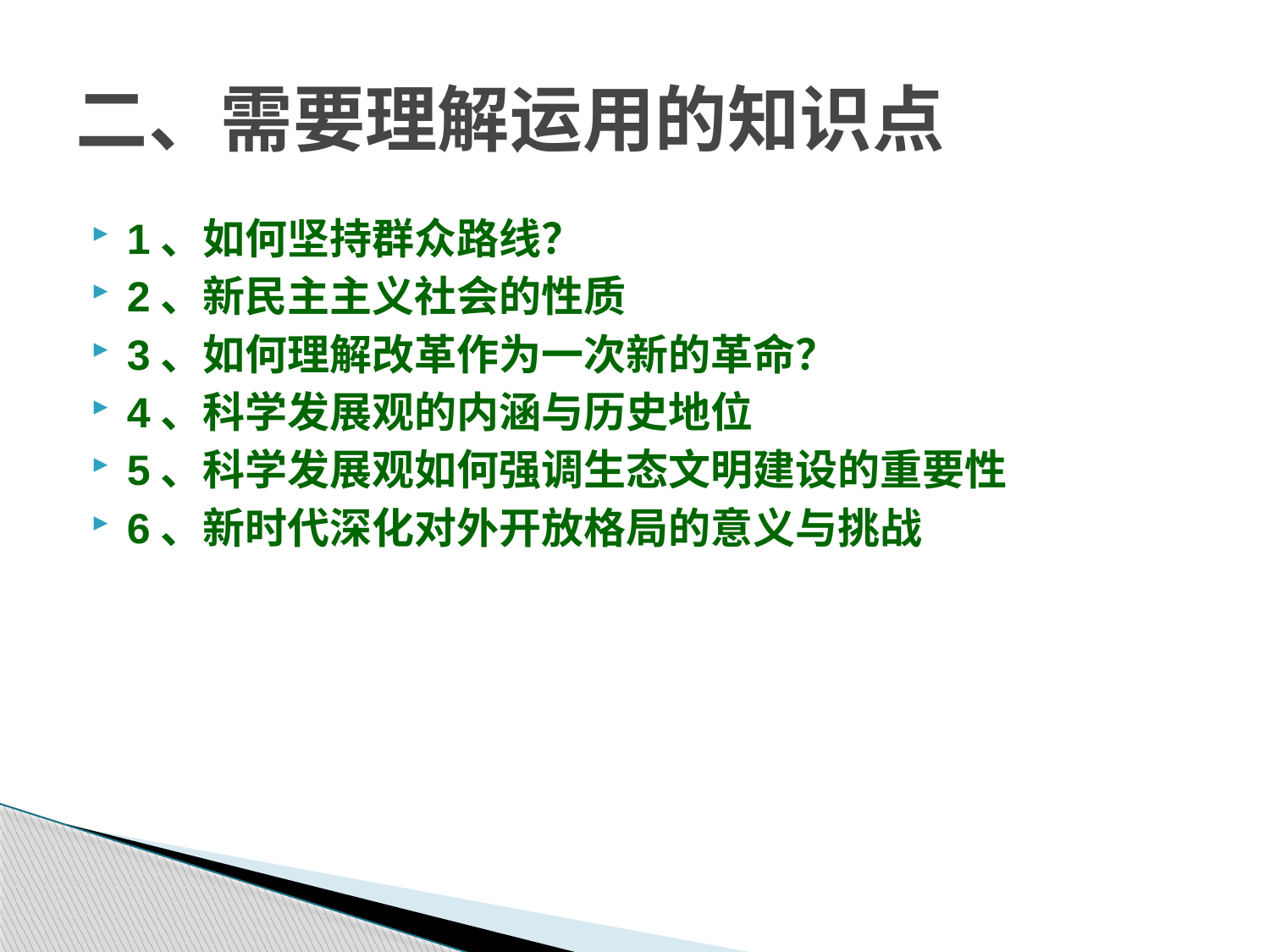

# 二、需要理解运用的知识点
1、如何坚持群众路线？
2、新民主主义社会的性质
3、如何理解改革作为一次新的革命？
4、科学发展观的内涵与历史地位
5、科学发展观如何强调生态文明建设的重要性
6、新时代深化对外开放格局的意义与挑战